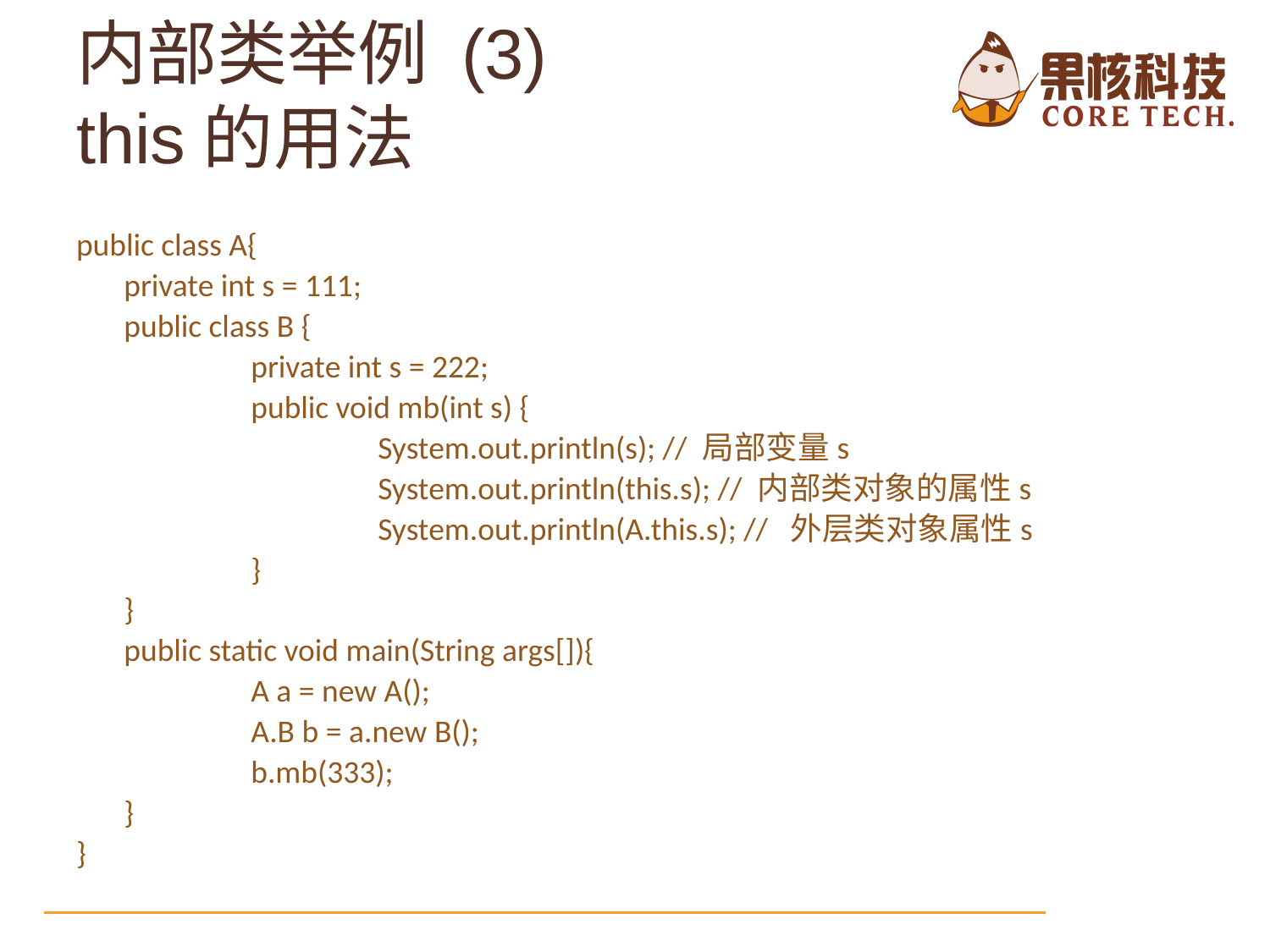

# 内部类举例 (3) this的用法
public class A{
	private int s = 111;
	public class B {
		private int s = 222;
		public void mb(int s) {
			System.out.println(s); // 局部变量s
			System.out.println(this.s); // 内部类对象的属性s
			System.out.println(A.this.s); //  外层类对象属性s
		}
	}
	public static void main(String args[]){
		A a = new A();
		A.B b = a.new B();
		b.mb(333);
	}
}